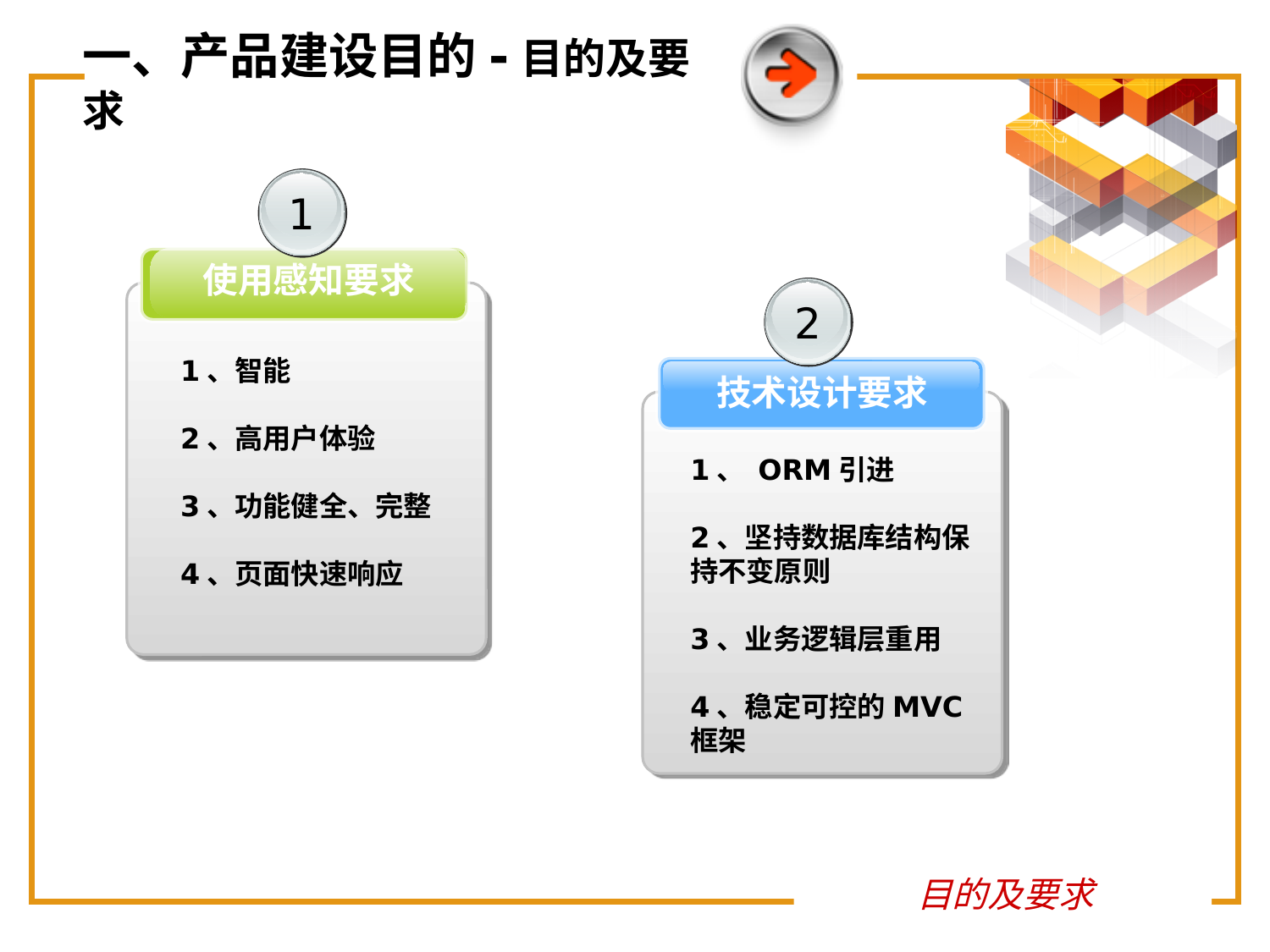

# 一、产品建设目的-目的及要求

1

使用感知要求

2
1、智能

2、高用户体验

3、功能健全、完整

4、页面快速响应

技术设计要求

1、 ORM引进

2、坚持数据库结构保持不变原则

3、业务逻辑层重用

4、稳定可控的MVC框架
目的及要求